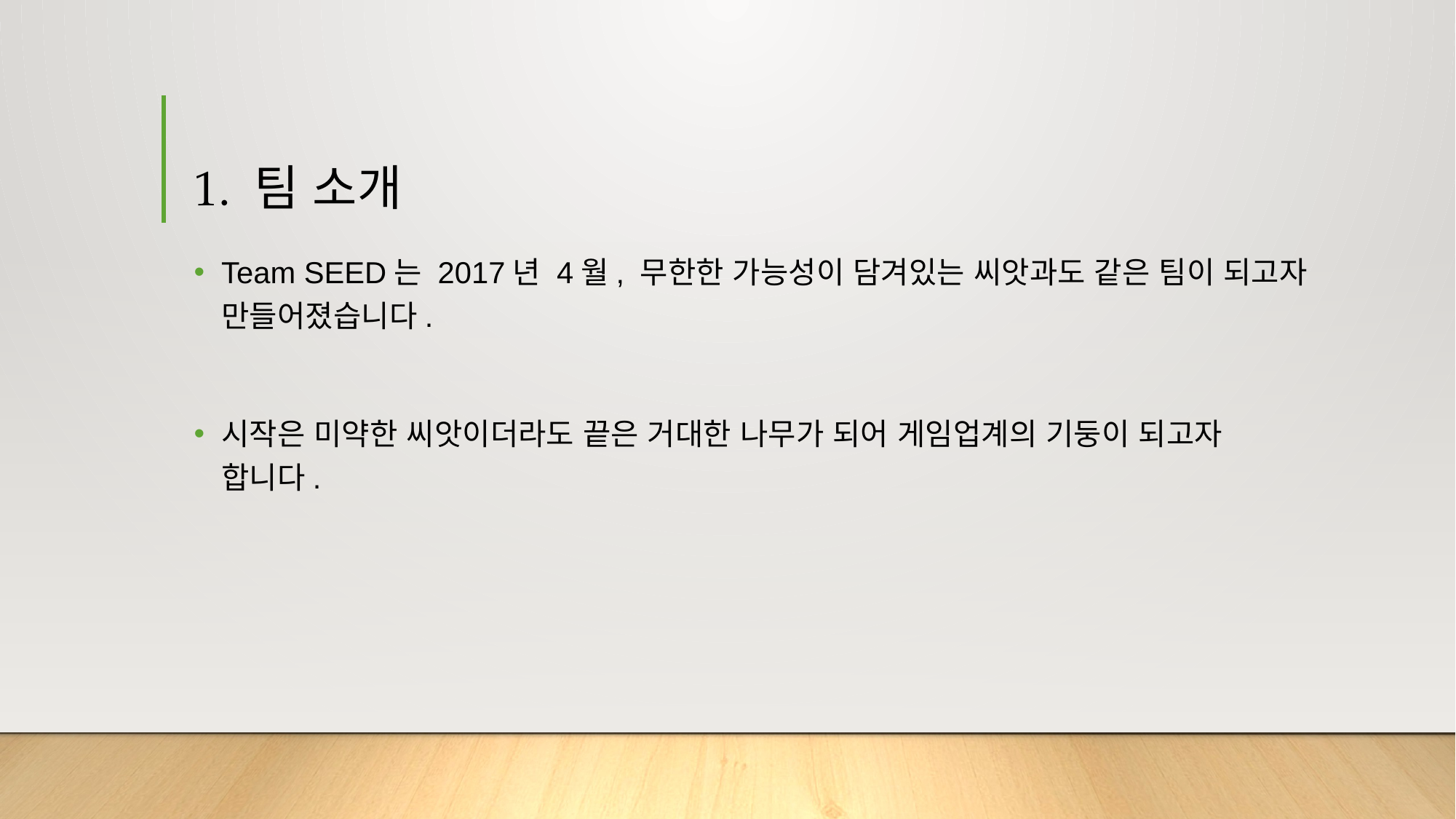

# 1. 팀 소개
Team SEED는 2017년 4월, 무한한 가능성이 담겨있는 씨앗과도 같은 팀이 되고자 만들어졌습니다.

시작은 미약한 씨앗이더라도 끝은 거대한 나무가 되어 게임업계의 기둥이 되고자 합니다.